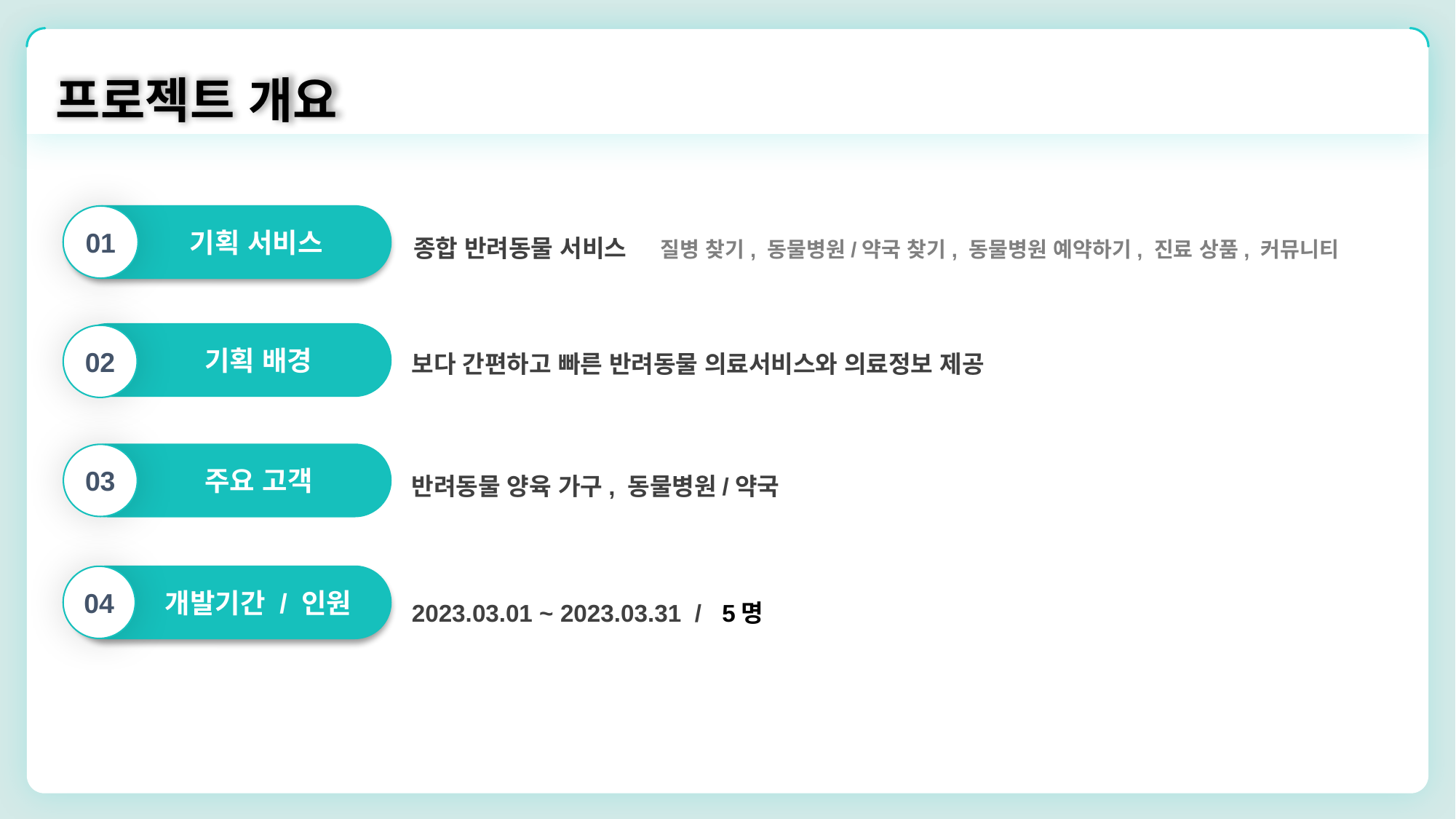

프로젝트 개요
01
기획 서비스
종합 반려동물 서비스     질병 찾기, 동물병원/약국 찾기, 동물병원 예약하기, 진료 상품, 커뮤니티
기획 배경
02
보다 간편하고 빠른 반려동물 의료서비스와 의료정보 제공
03
주요 고객
반려동물 양육 가구, 동물병원/약국
04
개발기간 / 인원
2023.03.01 ~ 2023.03.31  /   5명